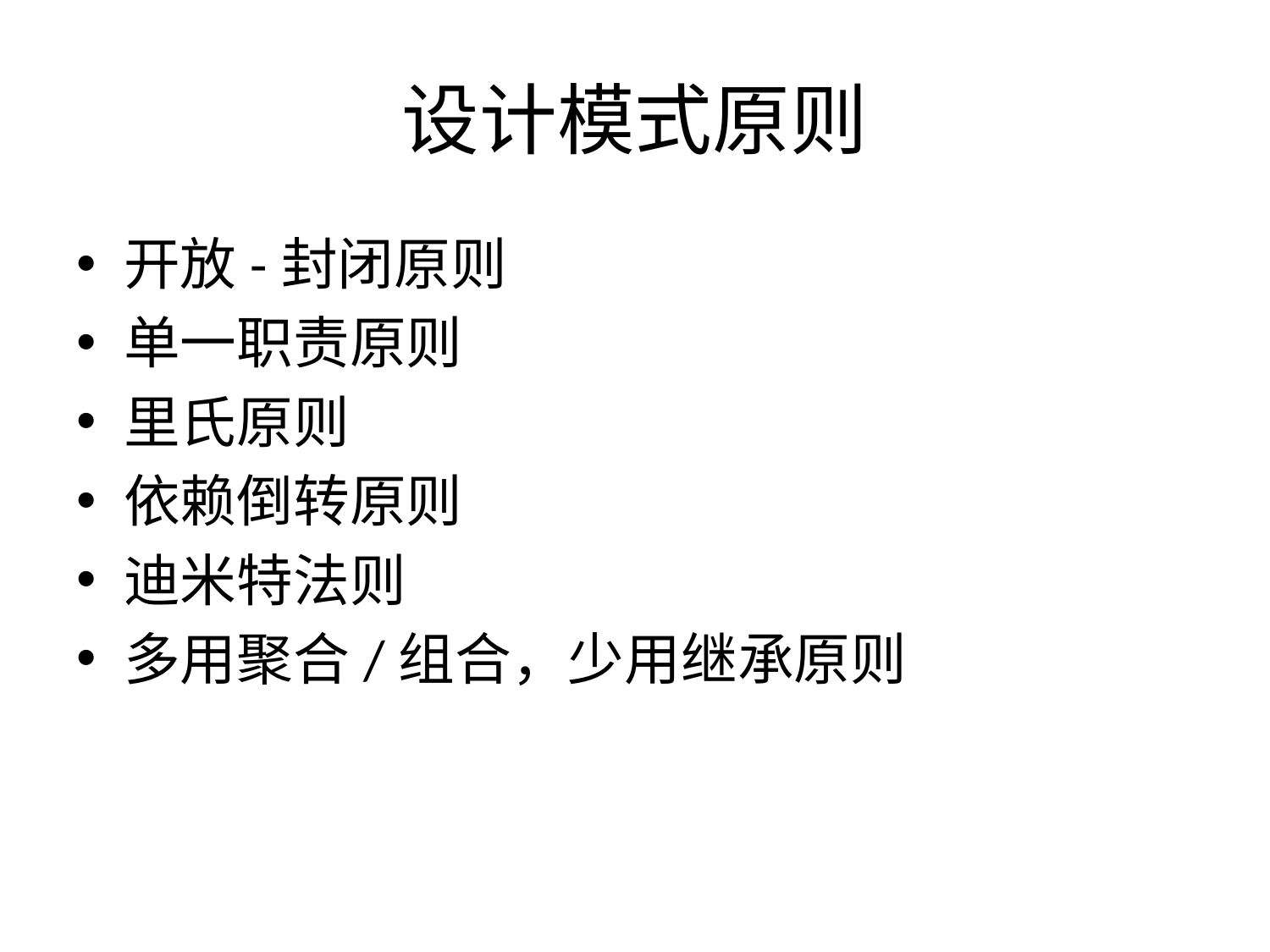

# 设计模式原则
开放-封闭原则
单一职责原则
里氏原则
依赖倒转原则
迪米特法则
多用聚合/组合，少用继承原则